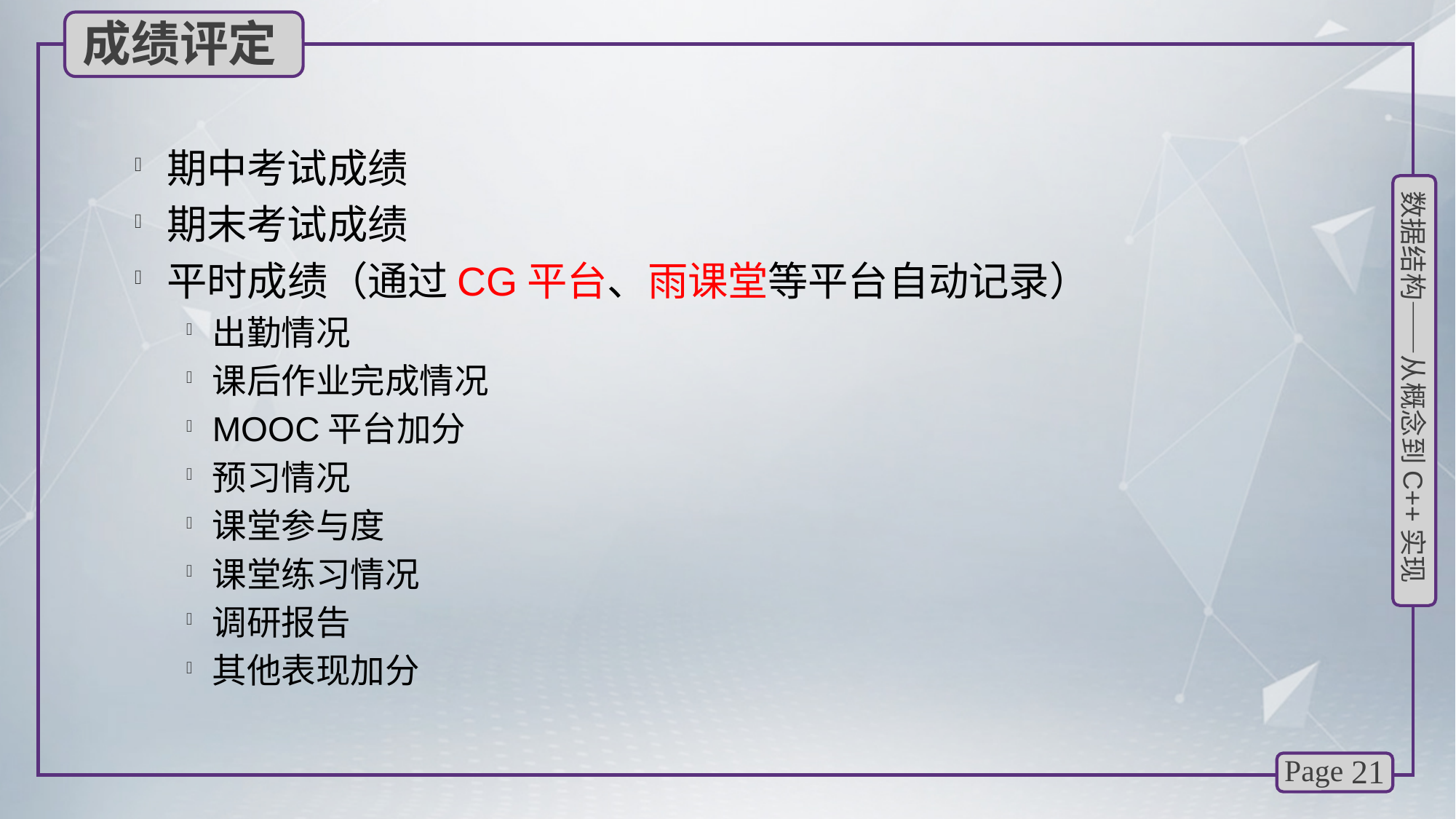

成绩评定

期中考试成绩
期末考试成绩
平时成绩（通过CG平台、雨课堂等平台自动记录）
出勤情况
课后作业完成情况
MOOC平台加分
预习情况
课堂参与度
课堂练习情况
调研报告
其他表现加分